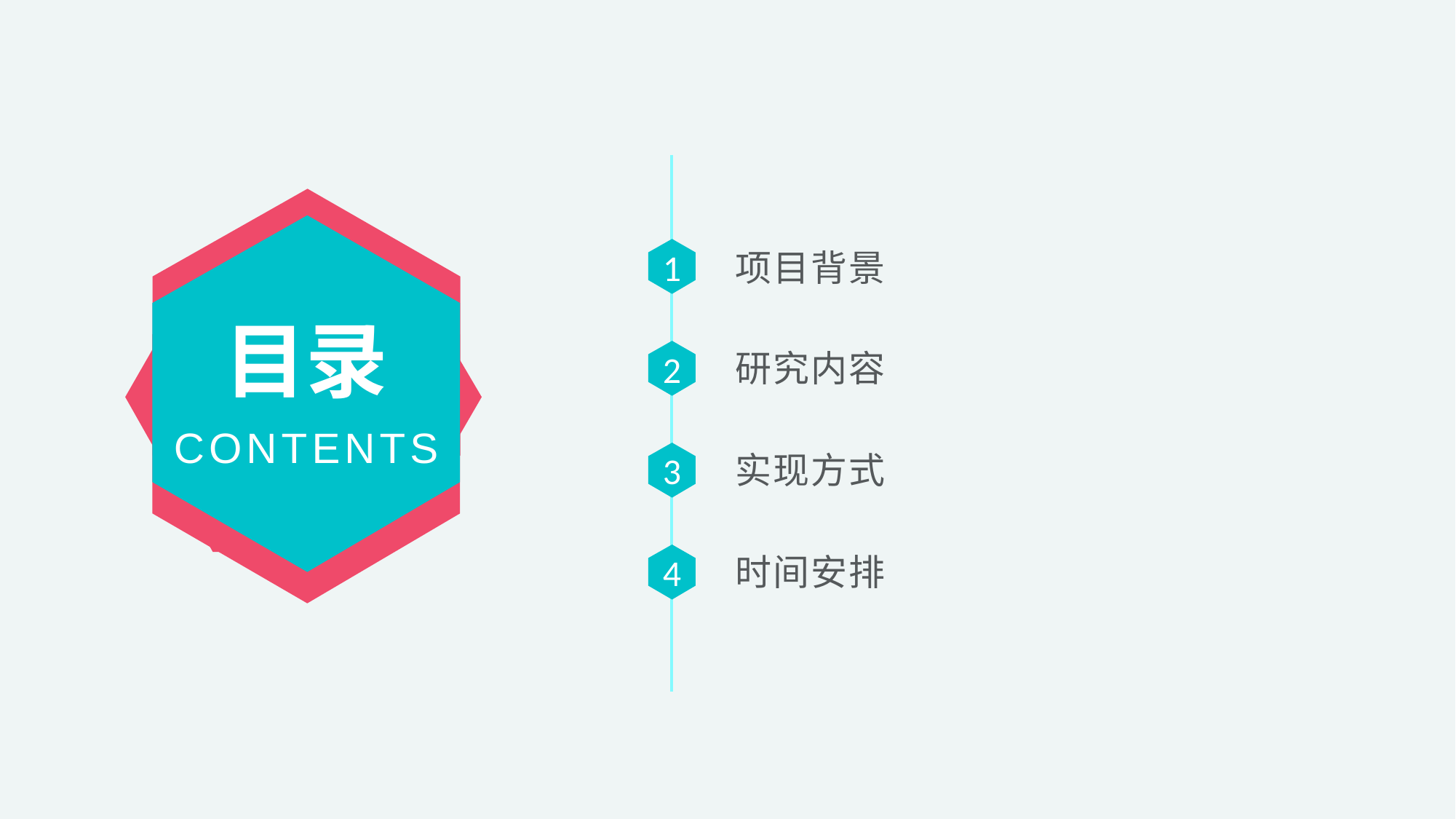

项目背景
1

目录
研究内容
2
CONTENTS
实现方式
3
时间安排
4